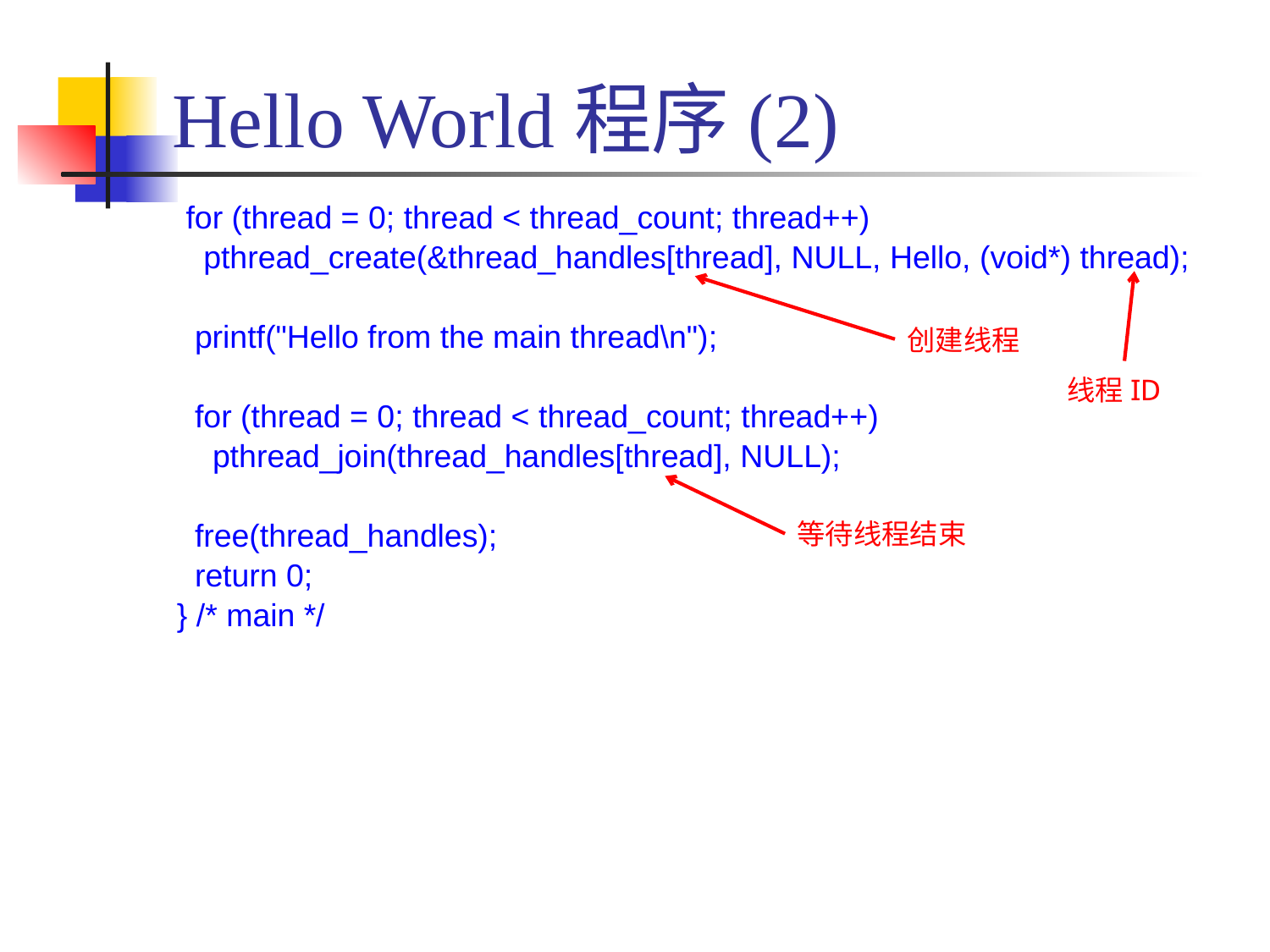

# Hello World程序(2)
 for (thread = 0; thread < thread_count; thread++)
   pthread_create(&thread_handles[thread], NULL, Hello, (void*) thread);

  printf("Hello from the main thread\n");

  for (thread = 0; thread < thread_count; thread++)
    pthread_join(thread_handles[thread], NULL);

  free(thread_handles);
  return 0;
} /* main */
创建线程
线程ID
等待线程结束